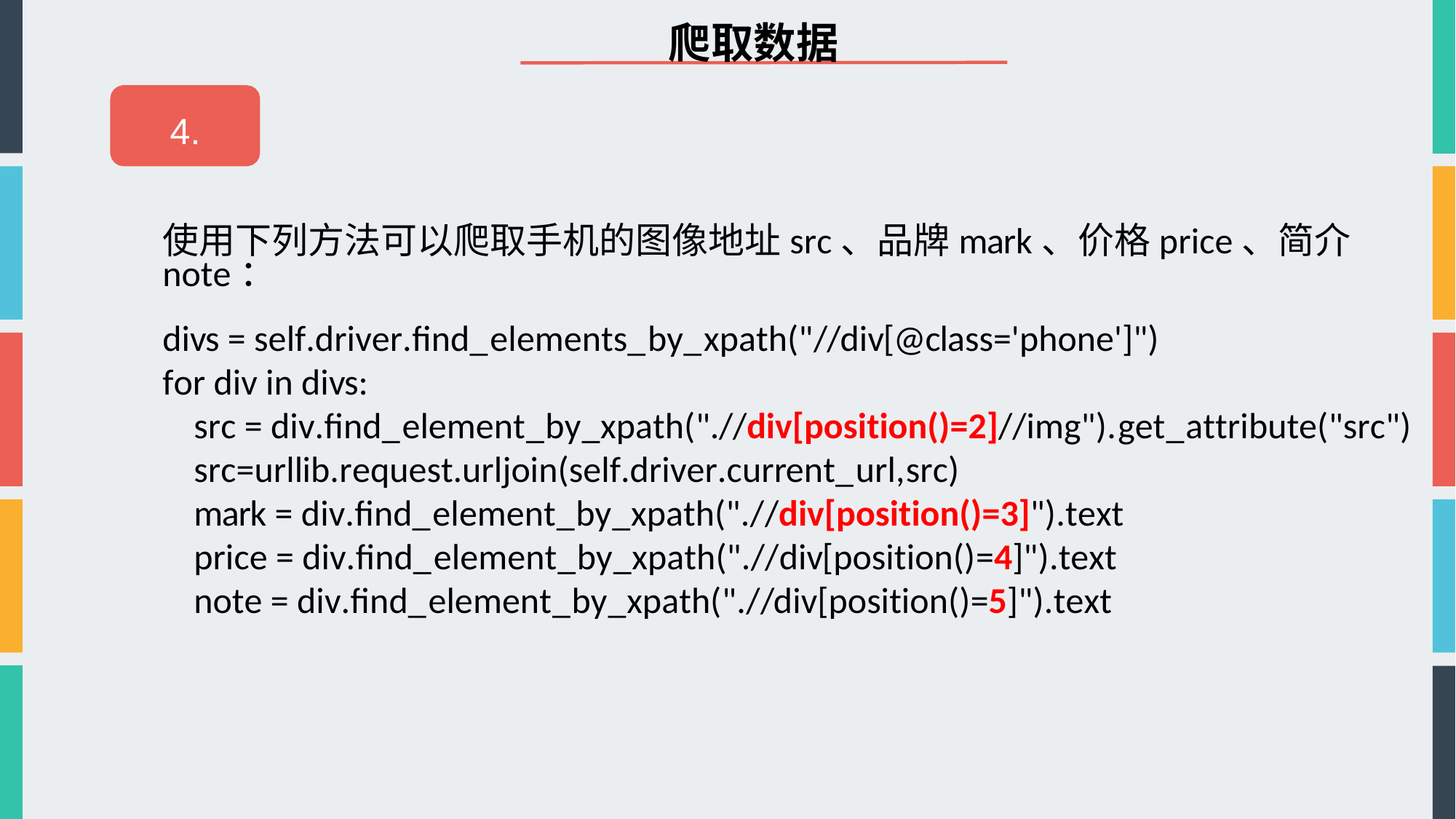

# 爬取数据

4.

使用下列方法可以爬取手机的图像地址src、品牌mark、价格price、简介note：

divs = self.driver.find_elements_by_xpath("//div[@class='phone']")
for div in divs:
src = div.find_element_by_xpath(".//div[position()=2]//img").get_attribute("src") src=urllib.request.urljoin(self.driver.current_url,src)
mark = div.find_element_by_xpath(".//div[position()=3]").text
price = div.find_element_by_xpath(".//div[position()=4]").text
note = div.find_element_by_xpath(".//div[position()=5]").text